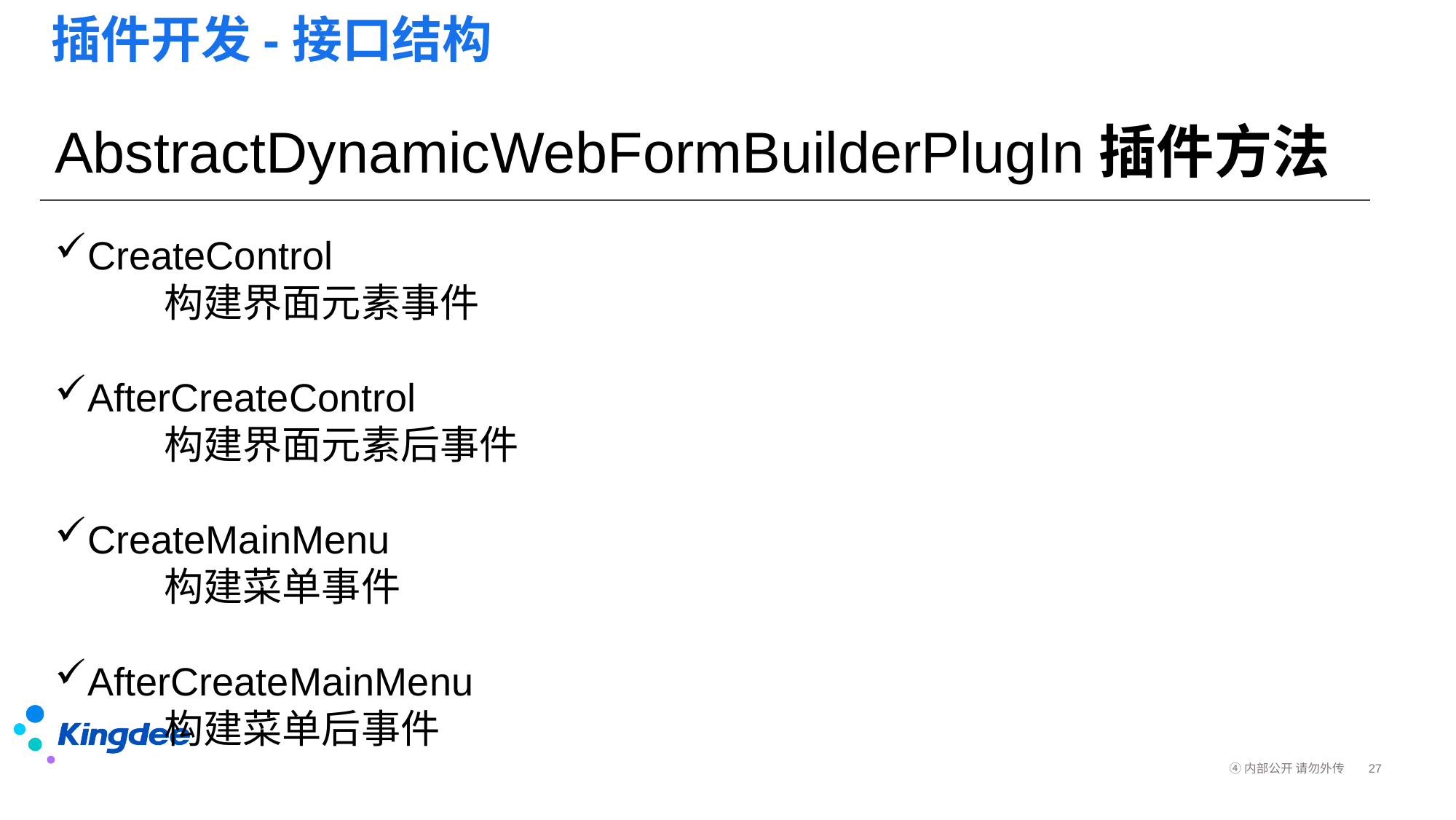

# 插件开发-接口结构
AbstractDynamicWebFormBuilderPlugIn插件方法

CreateControl
	构建界面元素事件

AfterCreateControl
	构建界面元素后事件

CreateMainMenu
	构建菜单事件

AfterCreateMainMenu
	构建菜单后事件